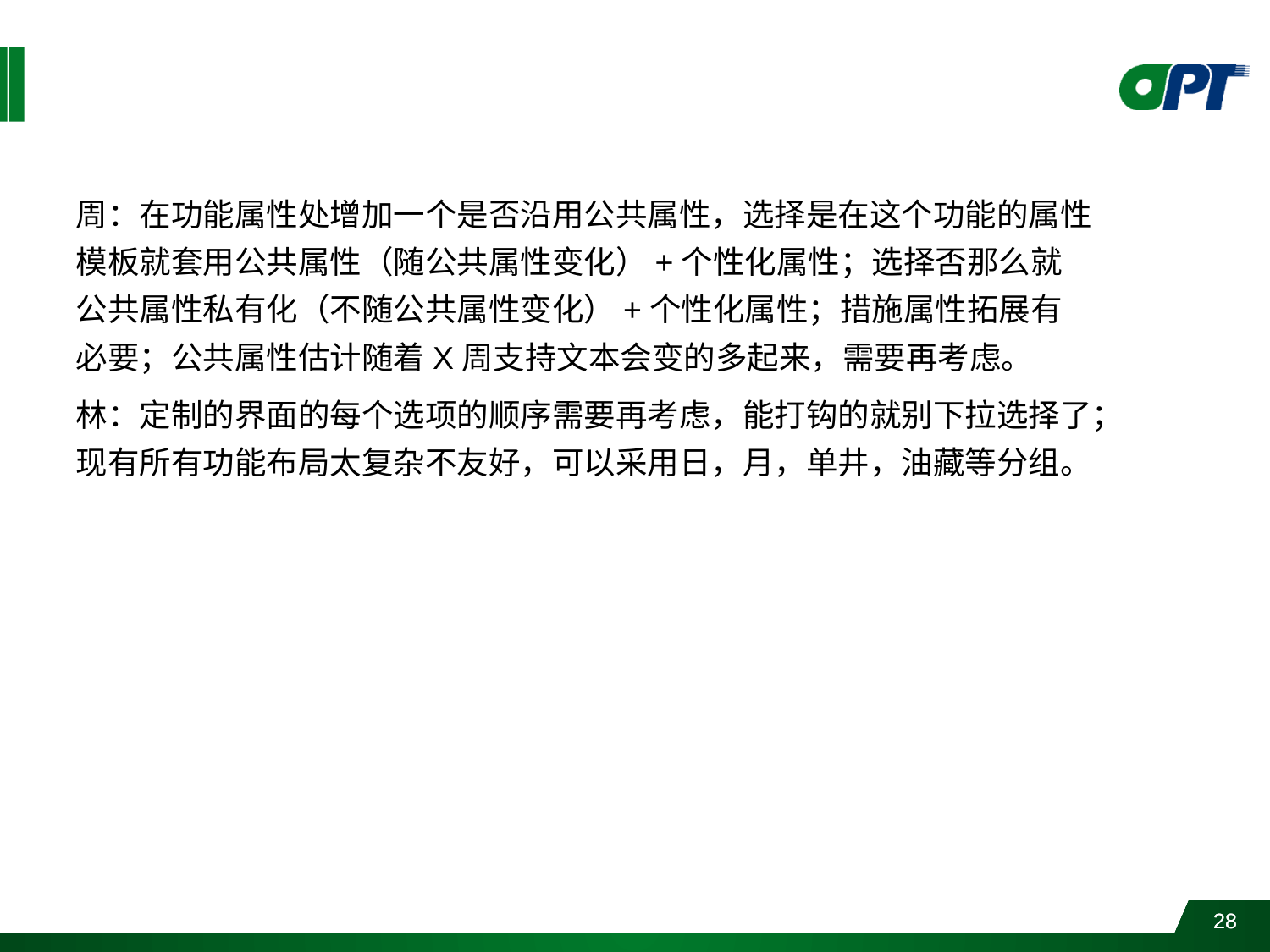

周：在功能属性处增加一个是否沿用公共属性，选择是在这个功能的属性模板就套用公共属性（随公共属性变化）+个性化属性；选择否那么就公共属性私有化（不随公共属性变化）+个性化属性；措施属性拓展有必要；公共属性估计随着X周支持文本会变的多起来，需要再考虑。
林：定制的界面的每个选项的顺序需要再考虑，能打钩的就别下拉选择了；现有所有功能布局太复杂不友好，可以采用日，月，单井，油藏等分组。